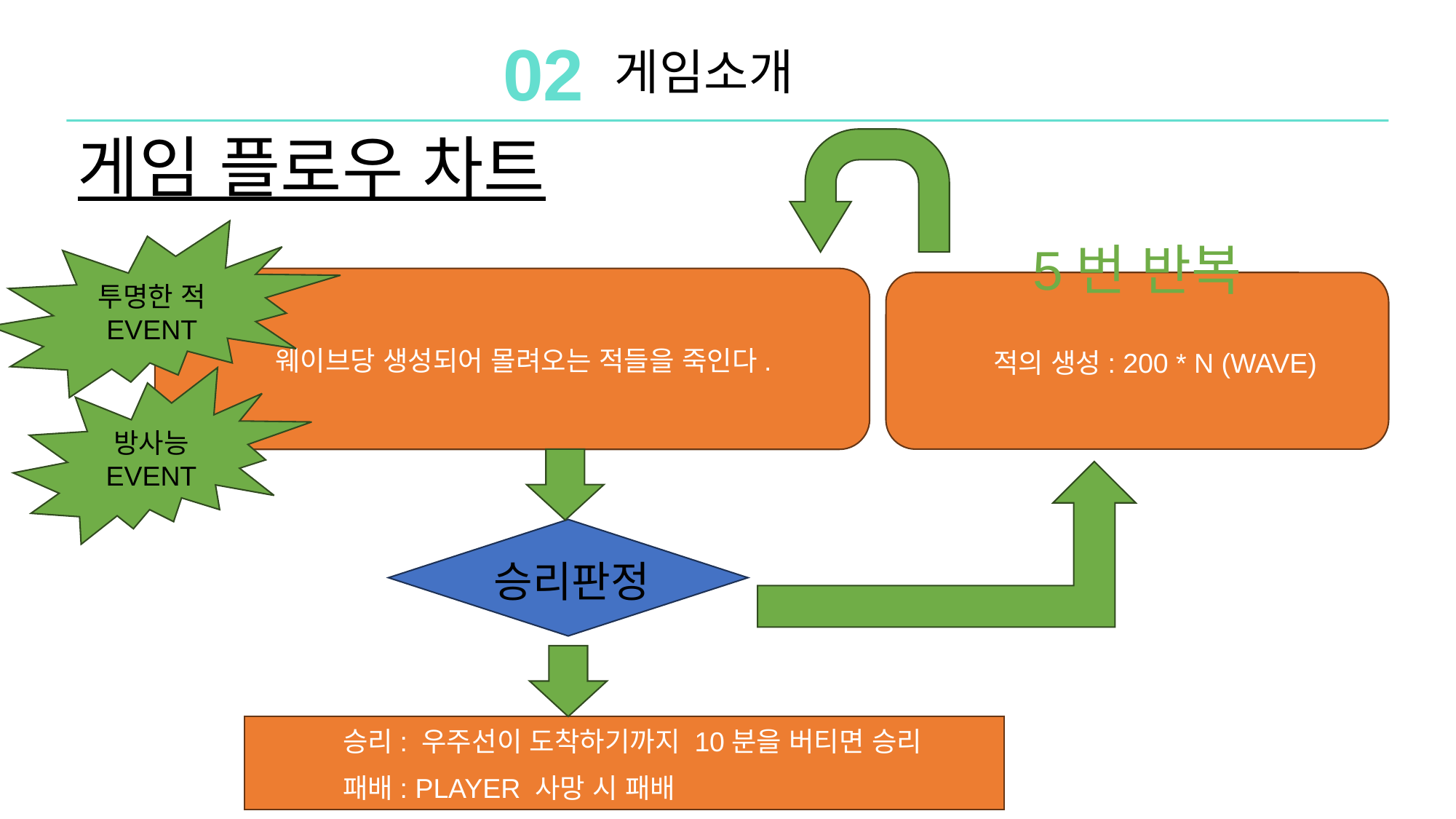

02
게임소개
게임 플로우 차트

투명한 적 EVENT
5번 반복
 웨이브당 생성되어 몰려오는 적들을 죽인다.
적의 생성: 200 * N (WAVE)
방사능 EVENT

승리판정

승리: 우주선이 도착하기까지 10분을 버티면 승리
패배: PLAYER 사망 시 패배